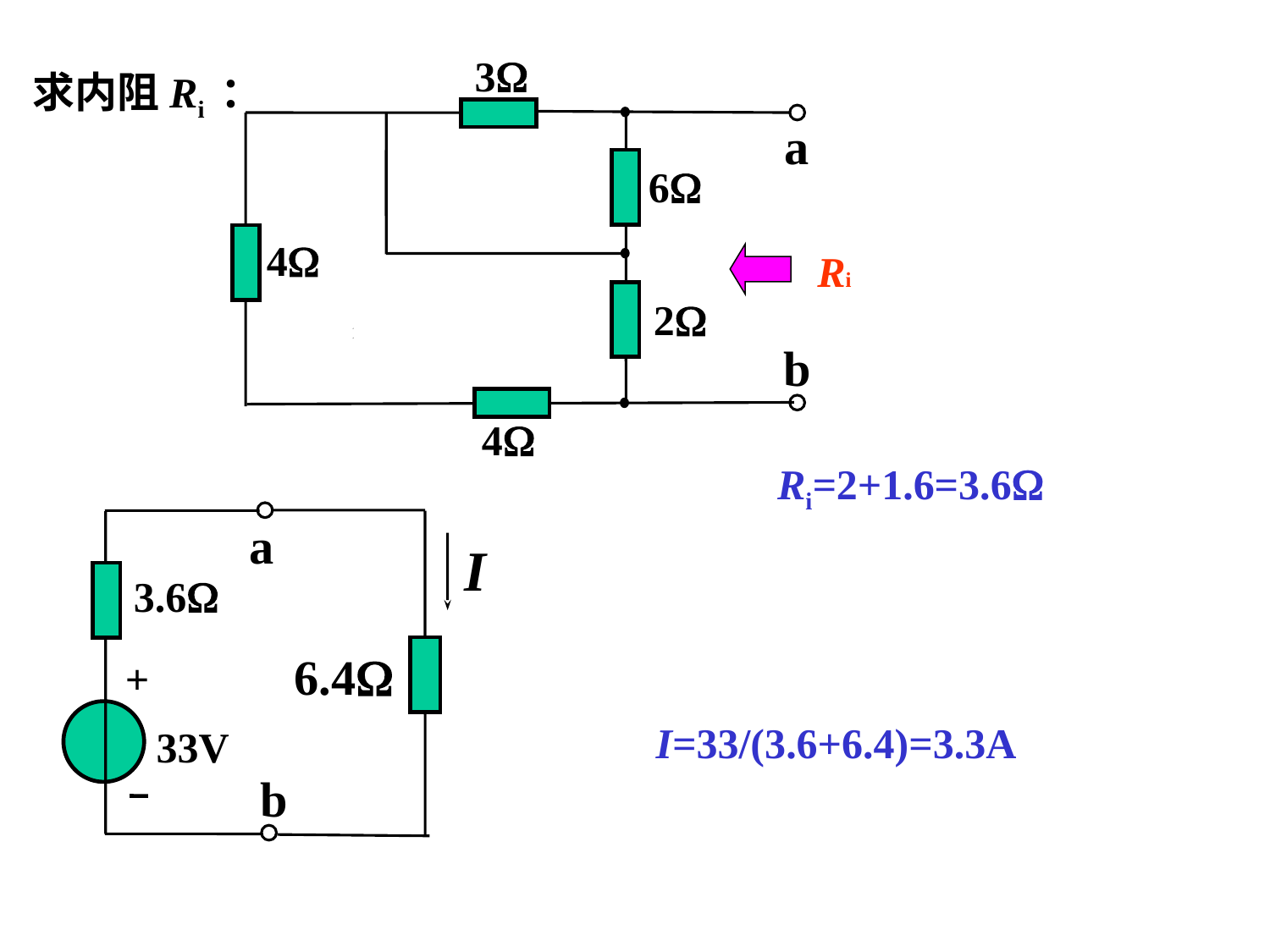

3Ω

a

6Ω

4Ω

2Ω

b

4Ω
Ri

求内阻Ri ：
Ri=2+1.6=3.6Ω

a

3.6Ω

+

33V
b

I

6.4Ω

I=33/(3.6+6.4)=3.3A